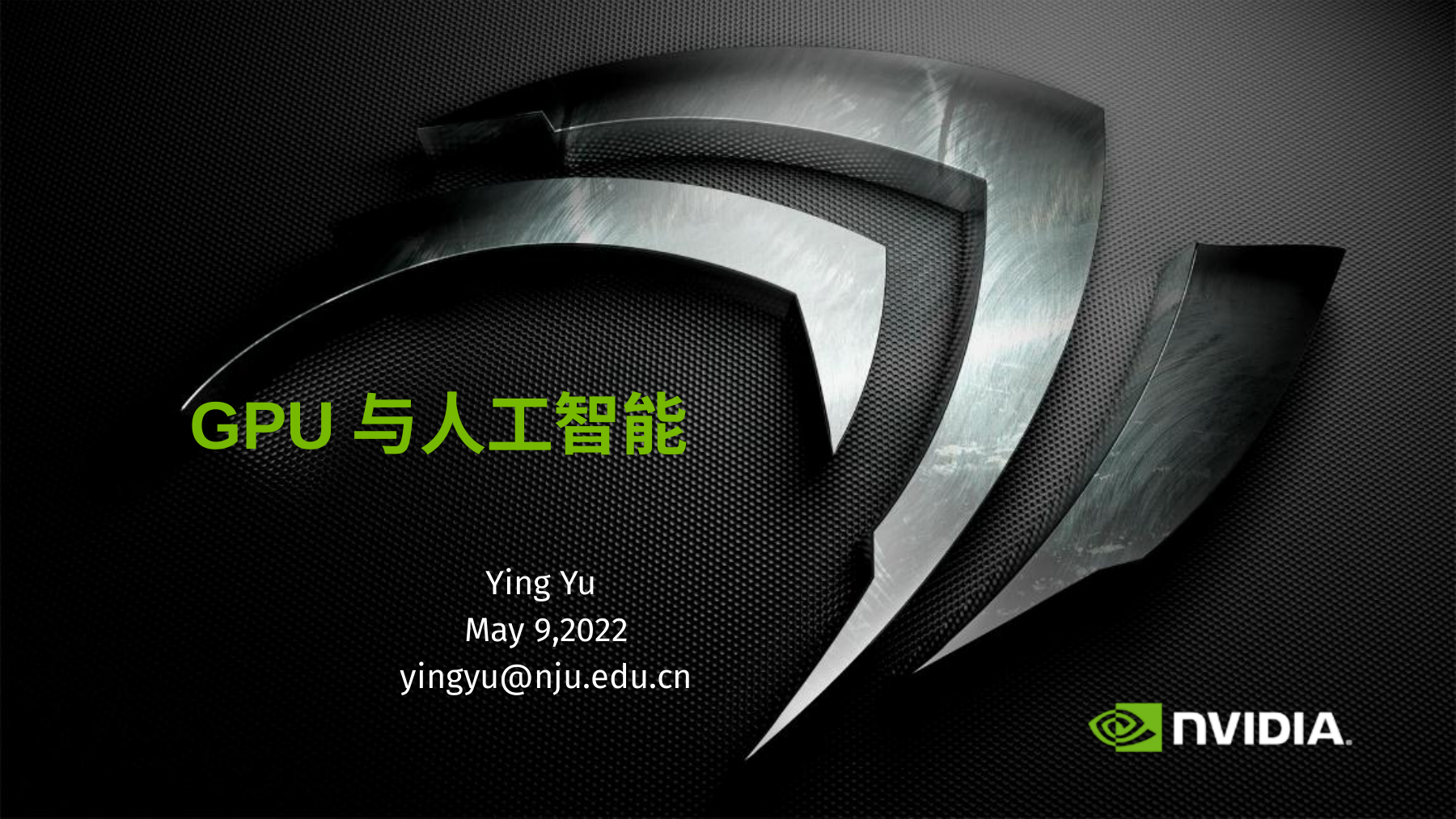

# GPU与人工智能
Ying Yu
May 9,2022
yingyu@nju.edu.cn